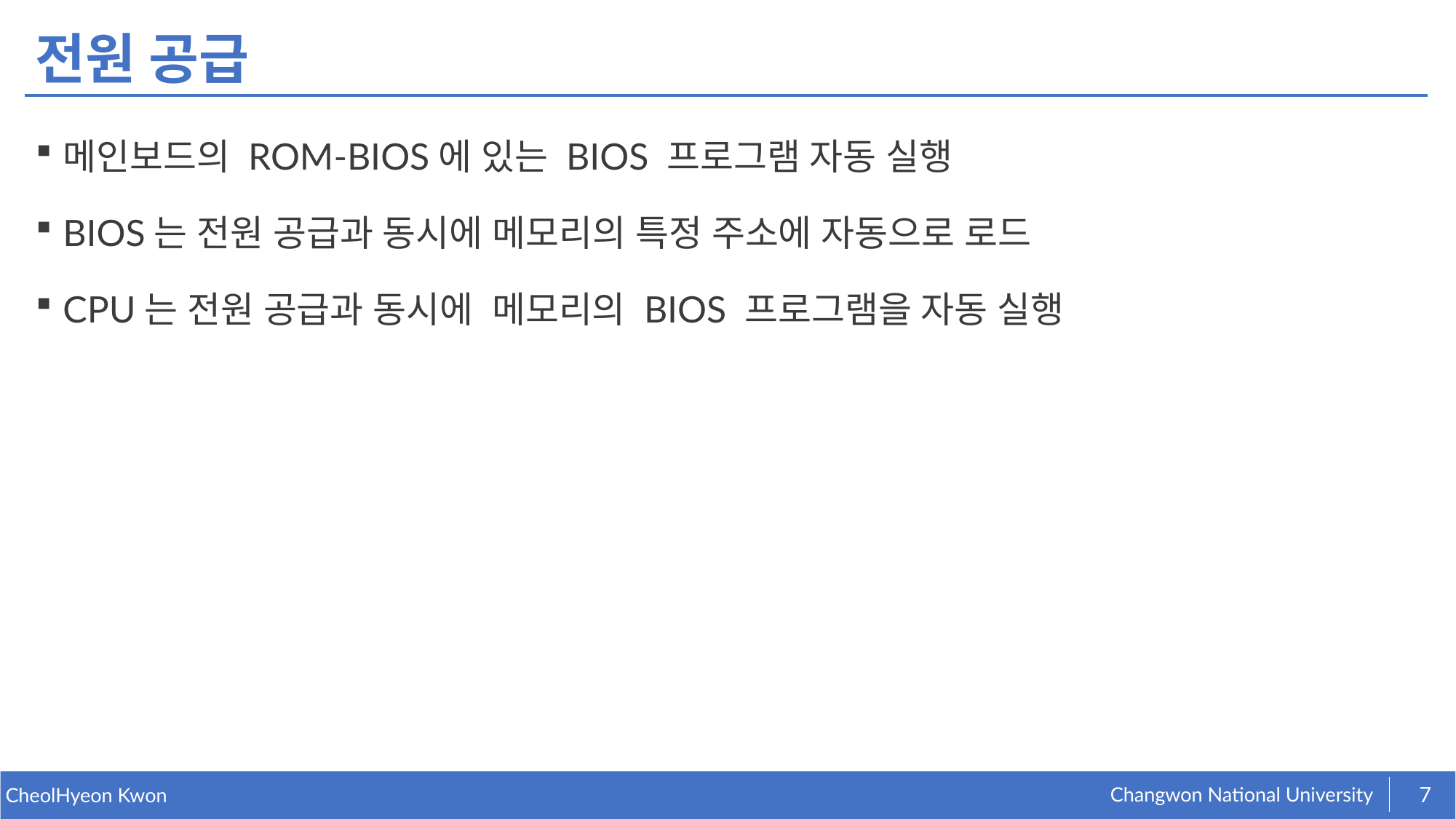

# 전원 공급
메인보드의 ROM-BIOS에 있는 BIOS 프로그램 자동 실행
BIOS는 전원 공급과 동시에 메모리의 특정 주소에 자동으로 로드
CPU는 전원 공급과 동시에  메모리의 BIOS 프로그램을 자동 실행

7